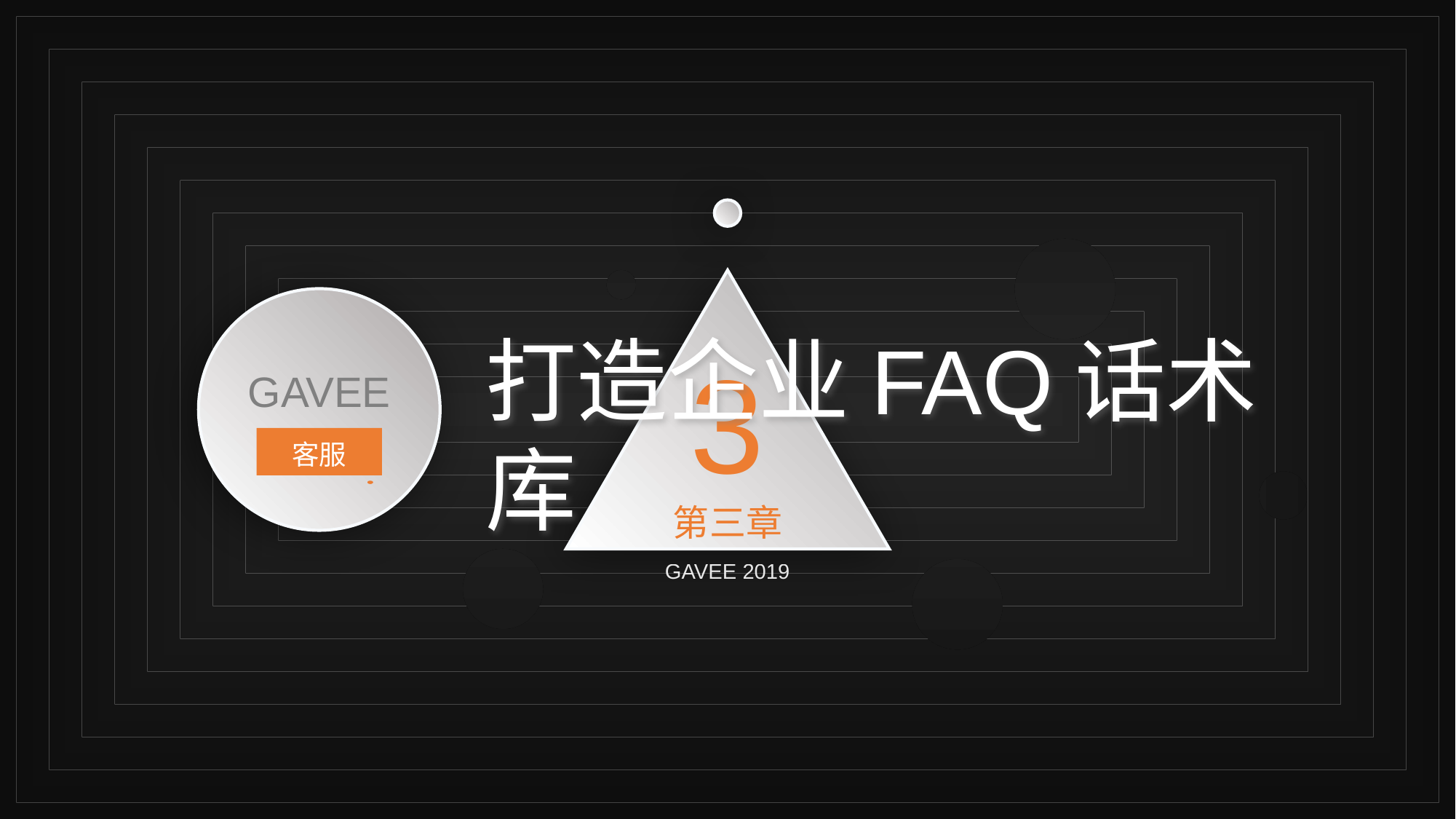

3
第三章

打造企业FAQ话术库
GAVEE

客服

GAVEE 2019